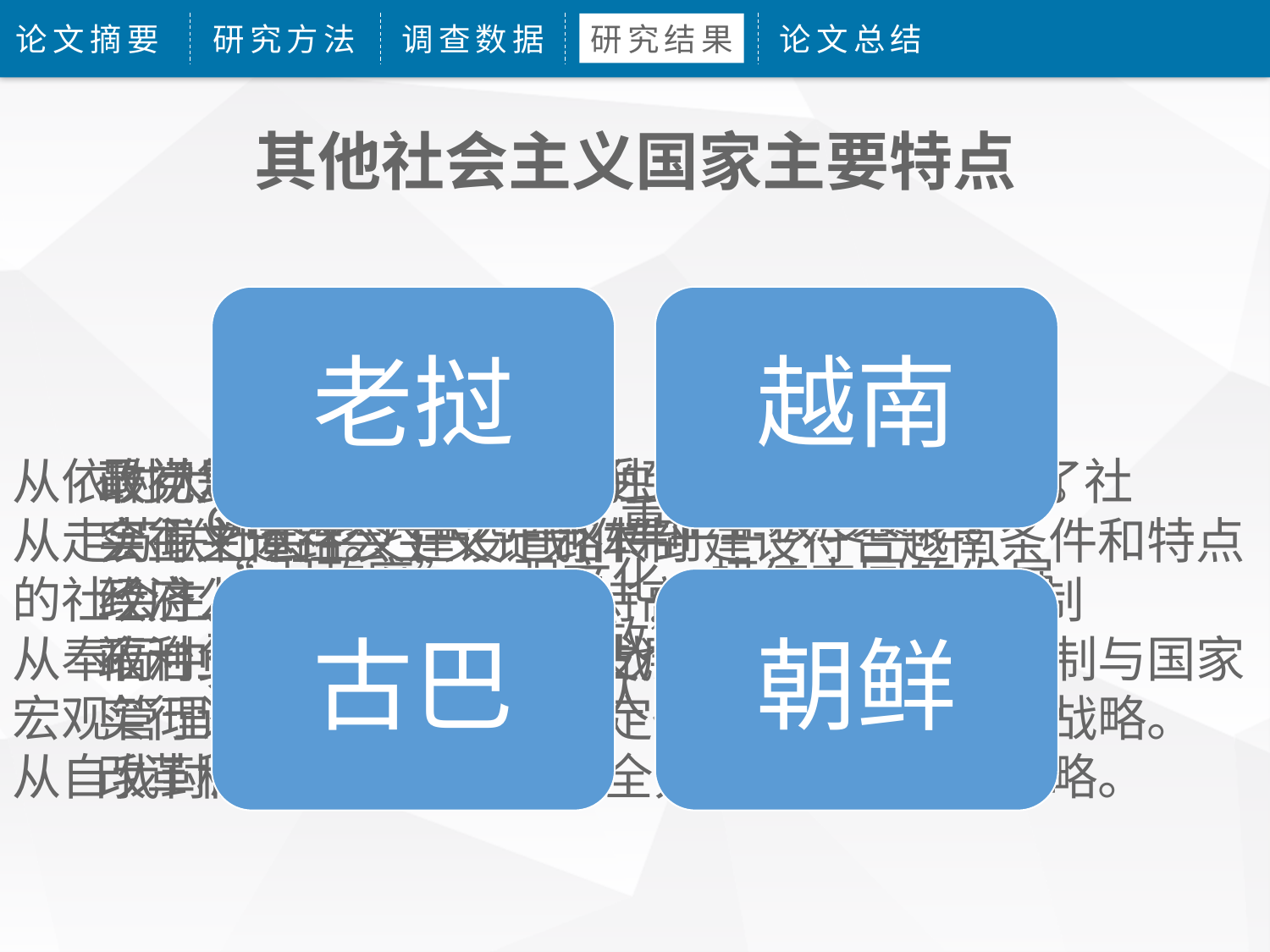

论文摘要
研究方法
调查数据
研究结果
论文总结

其他社会主义国家主要特点
老挝
越南
从依附大国的发展战略转到独立自主的发展战略。
从走苏联社会主义建设道路转到建设符合越南条件和特点的社会主义。
从奉行中央计划经济的发展战略转到依靠市场机制与国家宏观管理相结合的社会主义定向的市场经济发展战略。
从自我封闭的发展战略转到全方位开放的发展战略。
最初是民族民主革命，受到美国的压迫选择了社会主义道路。
政府公信力强
福利负担超出自身经济发展水平
实行计划经济制度
改革稳定为先
政党复杂
实行主体社会主义计划体制
经济上以农业为主，坚持高度集中的计划体制
政治上实行专制，文化上个人崇拜严重。
GDP以农业为主，重工业极度匮乏。
“弱政府”，强文化，模仿中国的发展道路进行“革新开放”。
贫富差异较大，但人民的幸福指数很高。
古巴
朝鲜